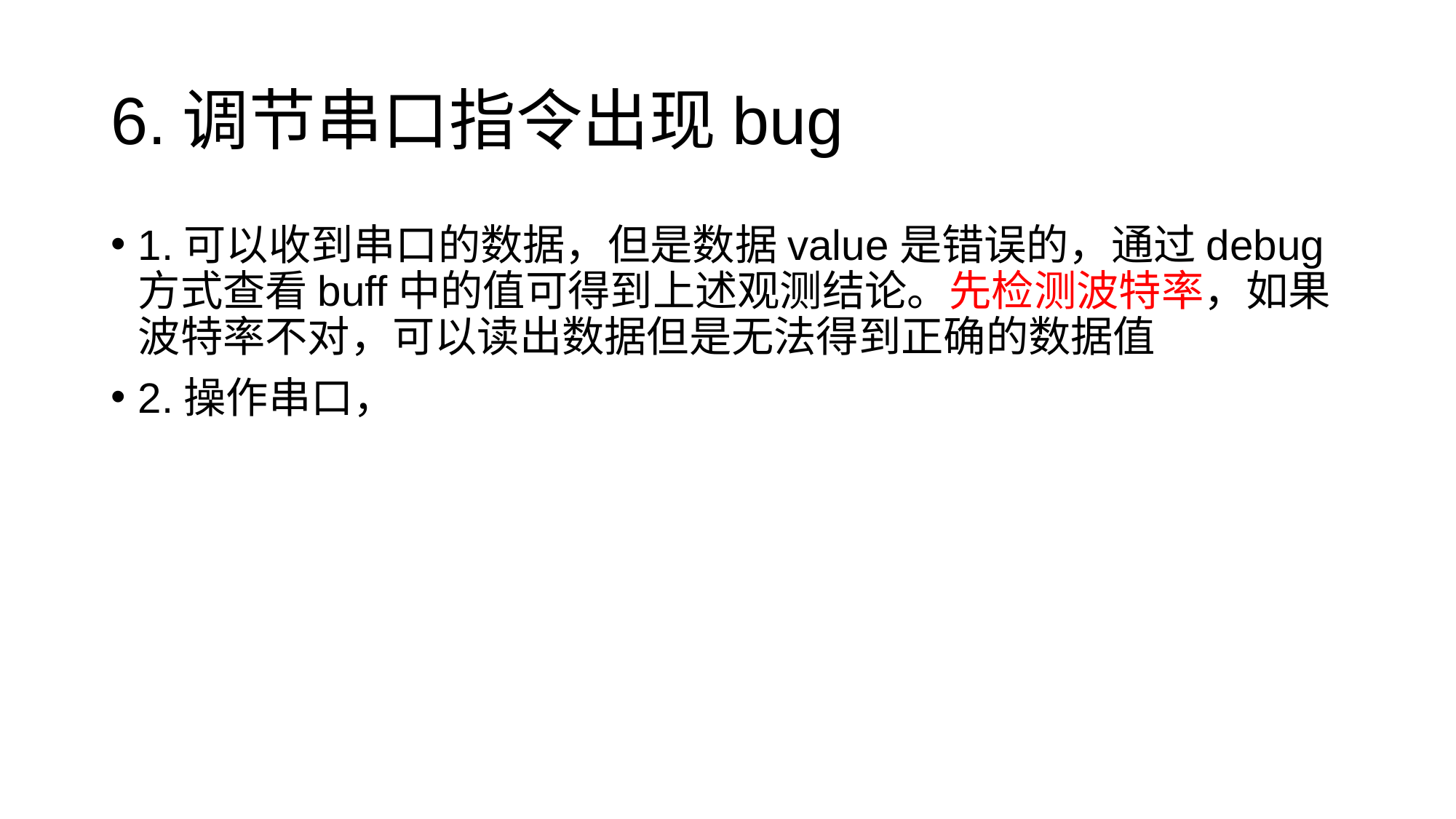

# 6.调节串口指令出现bug
1.可以收到串口的数据，但是数据value是错误的，通过debug方式查看buff中的值可得到上述观测结论。先检测波特率，如果波特率不对，可以读出数据但是无法得到正确的数据值
2.操作串口，